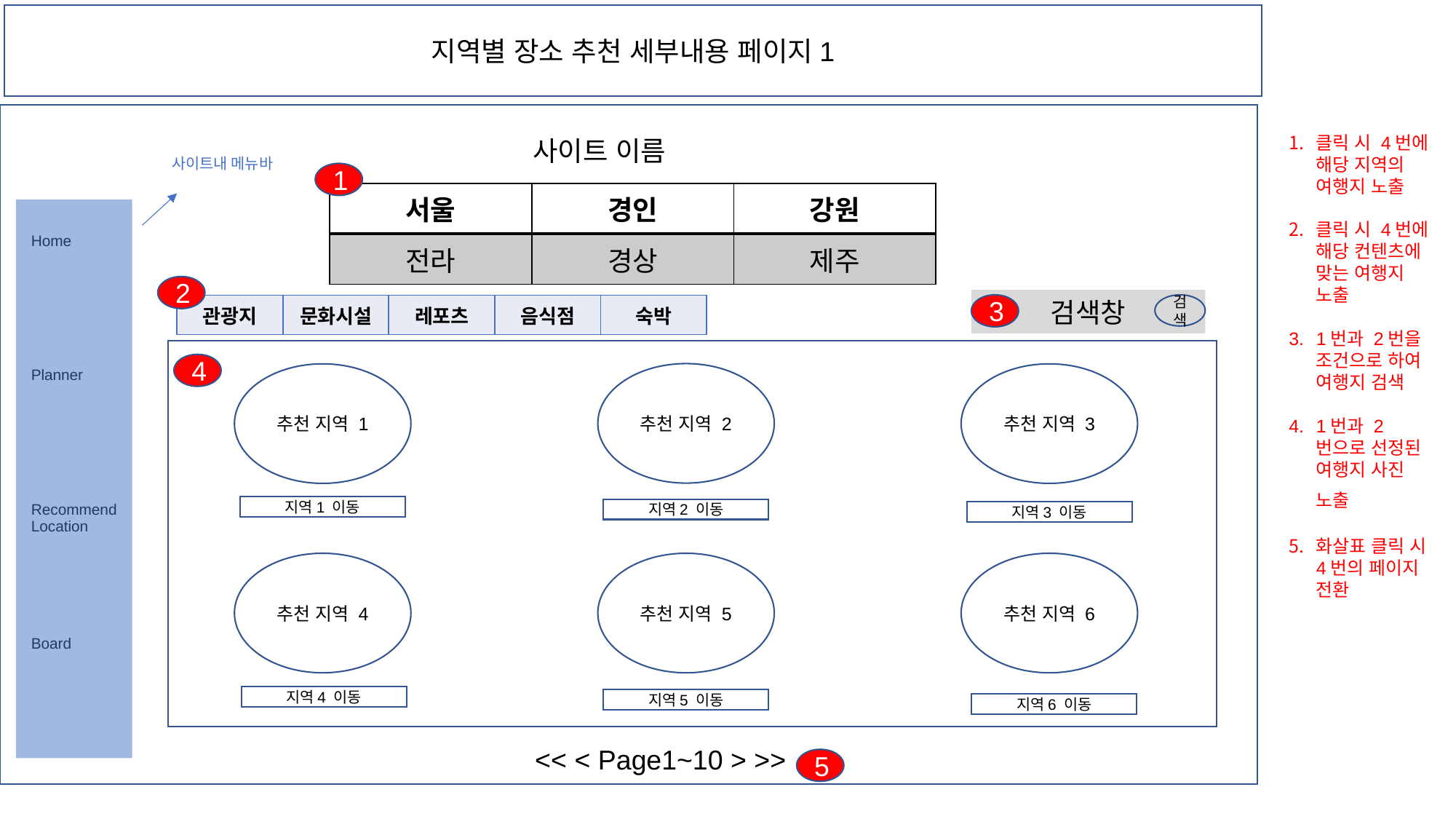

지역별 장소 추천 세부내용 페이지1
클릭 시 4번에 해당 지역의 여행지 노출

클릭 시 4번에 해당 컨텐츠에 맞는 여행지 노출

1번과 2번을 조건으로 하여 여행지 검색

1번과 2번으로 선정된 여행지 사진 노출해

화살표 클릭 시 4번의 페이지 전환

Home
Planner
Recommend Region
Board
사이트 이름
사이트내 메뉴바

1
| 서울 | 경인 | 강원 |
| --- | --- | --- |
| 전라 | 경상 | 제주 |

| Home |
| --- |
| Planner |
| Recommend Location |
| Board |
2
검색창
3
검색
| 관광지 | 문화시설 | 레포츠 | 음식점 | 숙박 |
| --- | --- | --- | --- | --- |

4
추천 지역 2
추천 지역 1
추천 지역 3
지역1 이동
지역2 이동
지역3 이동
추천 지역 4
추천 지역 5
추천 지역 6
지역4 이동
지역5 이동
지역6 이동
<< < Page1~10 > >>
5